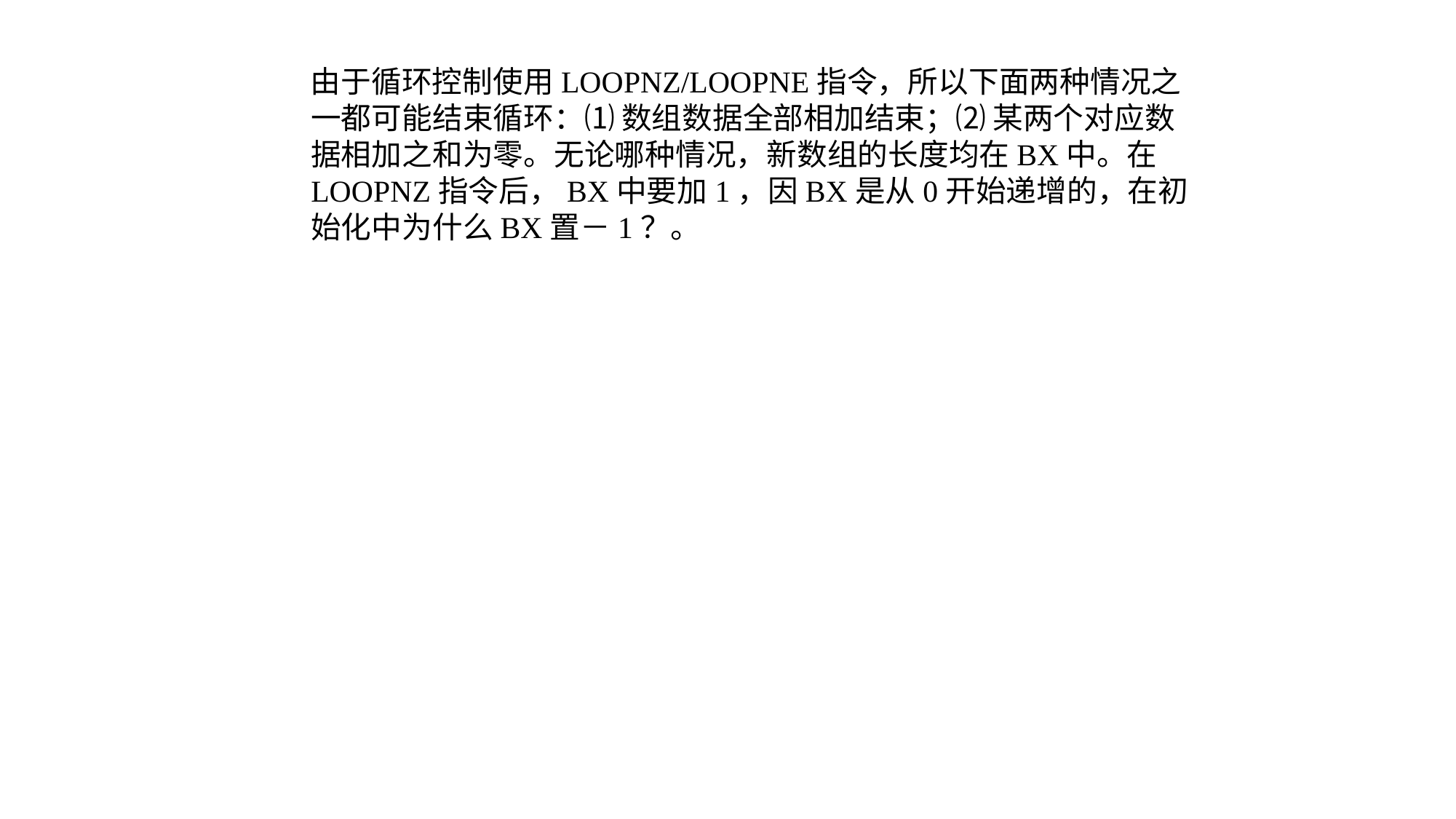

由于循环控制使用LOOPNZ/LOOPNE指令，所以下面两种情况之一都可能结束循环：⑴ 数组数据全部相加结束；⑵ 某两个对应数据相加之和为零。无论哪种情况，新数组的长度均在BX中。在LOOPNZ指令后，BX中要加1，因BX是从0开始递增的，在初始化中为什么BX置－1？。